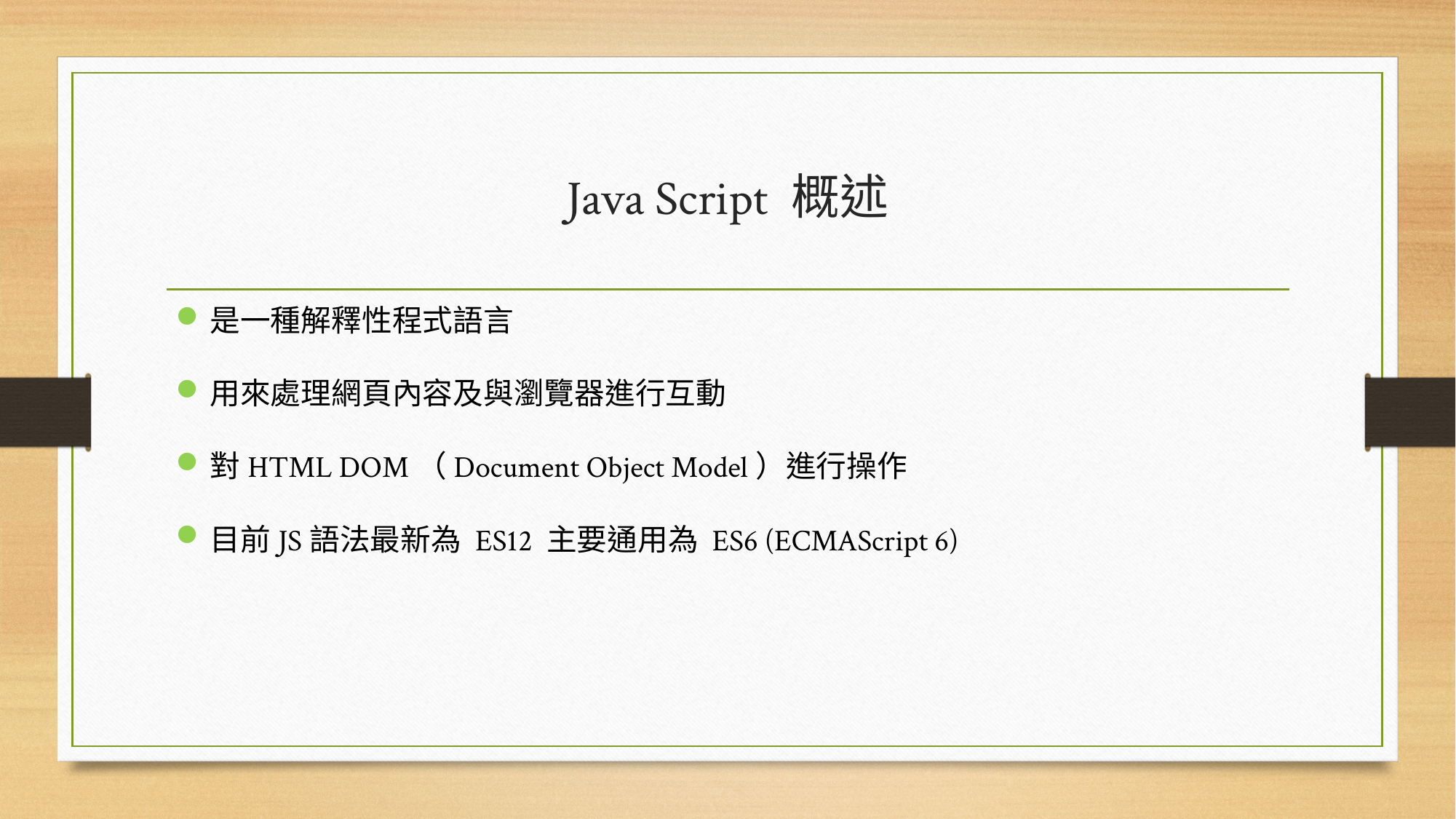

# Java Script 概述
是一種解釋性程式語言

用來處理網頁內容及與瀏覽器進行互動

對HTML DOM（Document Object Model）進行操作

目前JS語法最新為 ES12 主要通用為 ES6 (ECMAScript 6)